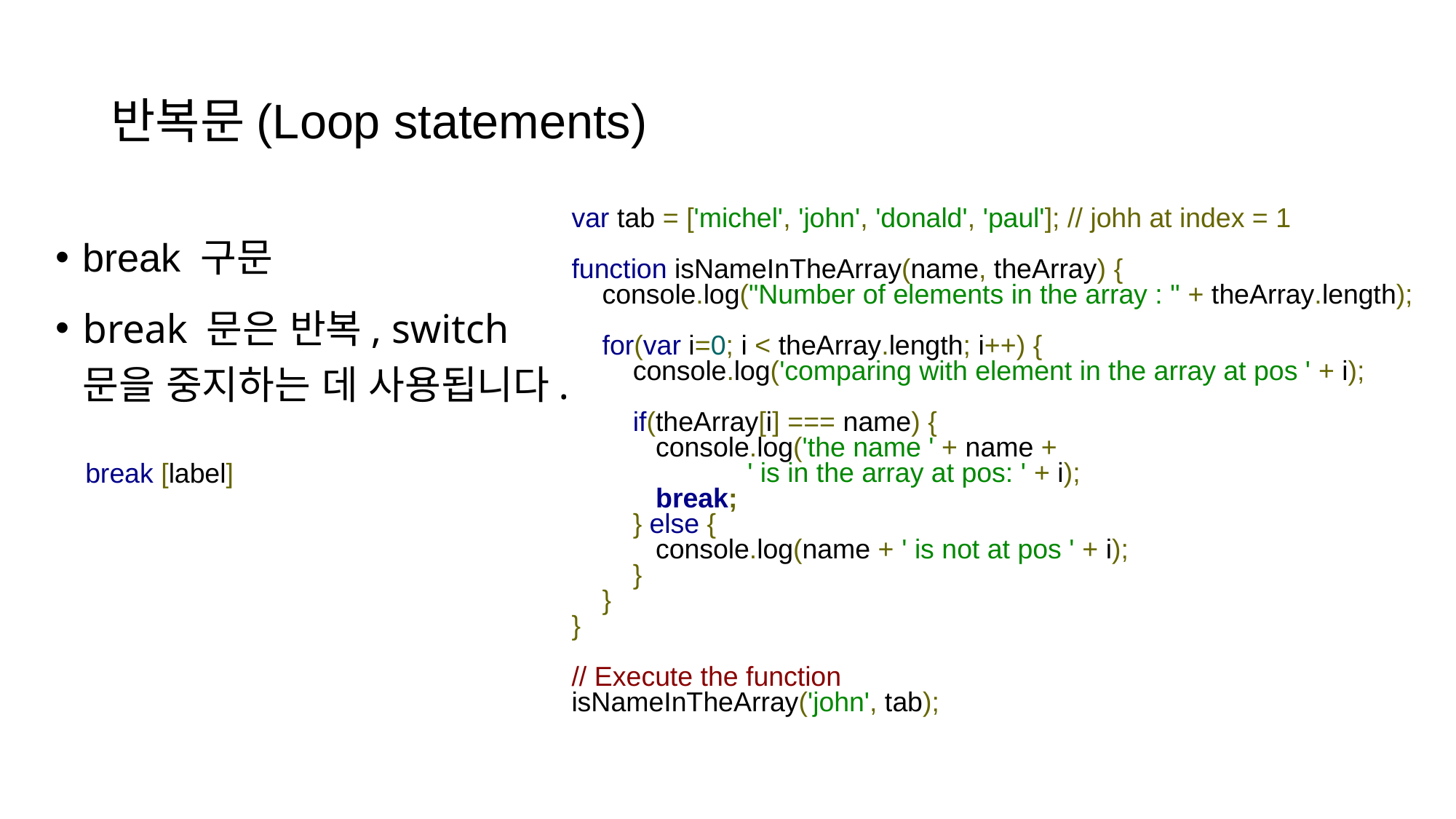

# 반복문(Loop statements)
var tab = ['michel', 'john', 'donald', 'paul']; // johh at index = 1

function isNameInTheArray(name, theArray) {
    console.log("Number of elements in the array : " + theArray.length);

    for(var i=0; i < theArray.length; i++) {
        console.log('comparing with element in the array at pos ' + i);

        if(theArray[i] === name) {
           console.log('the name ' + name +
                       ' is in the array at pos: ' + i);
           break;
        } else {
           console.log(name + ' is not at pos ' + i);
        }
    }
}

// Execute the function
isNameInTheArray('john', tab);
break 구문
break 문은 반복, switch 문을 중지하는 데 사용됩니다.
break [label]